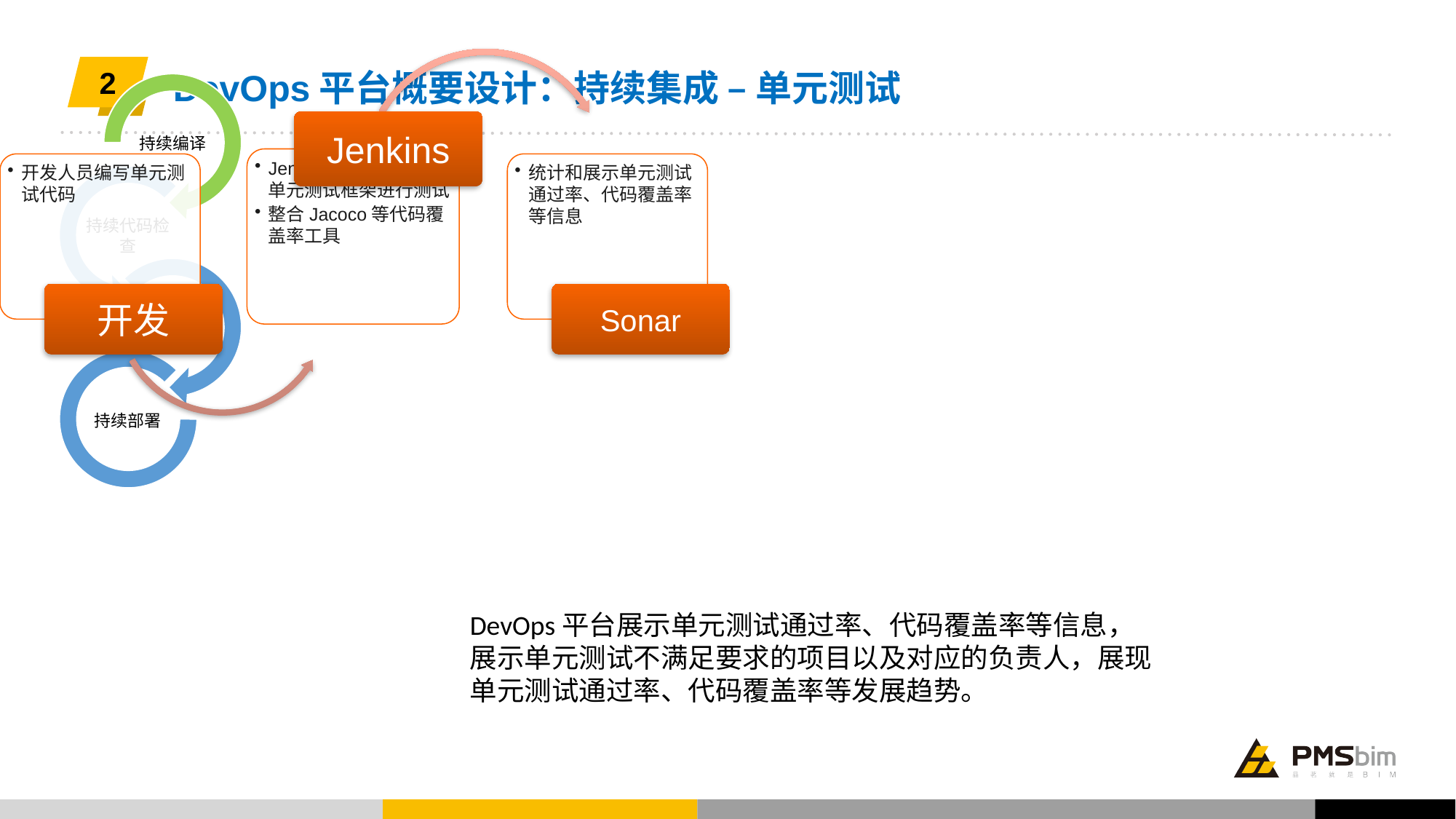

2
DevOps平台概要设计：持续集成 – 单元测试

持续编译
持续代码检查
持续测试
持续部署
开发人员编写单元测试代码
开发
Jenkins调度Junit等单元测试框架进行测试
整合Jacoco等代码覆盖率工具
Jenkins
统计和展示单元测试通过率、代码覆盖率等信息
Sonar
DevOps平台展示单元测试通过率、代码覆盖率等信息，展示单元测试不满足要求的项目以及对应的负责人，展现单元测试通过率、代码覆盖率等发展趋势。